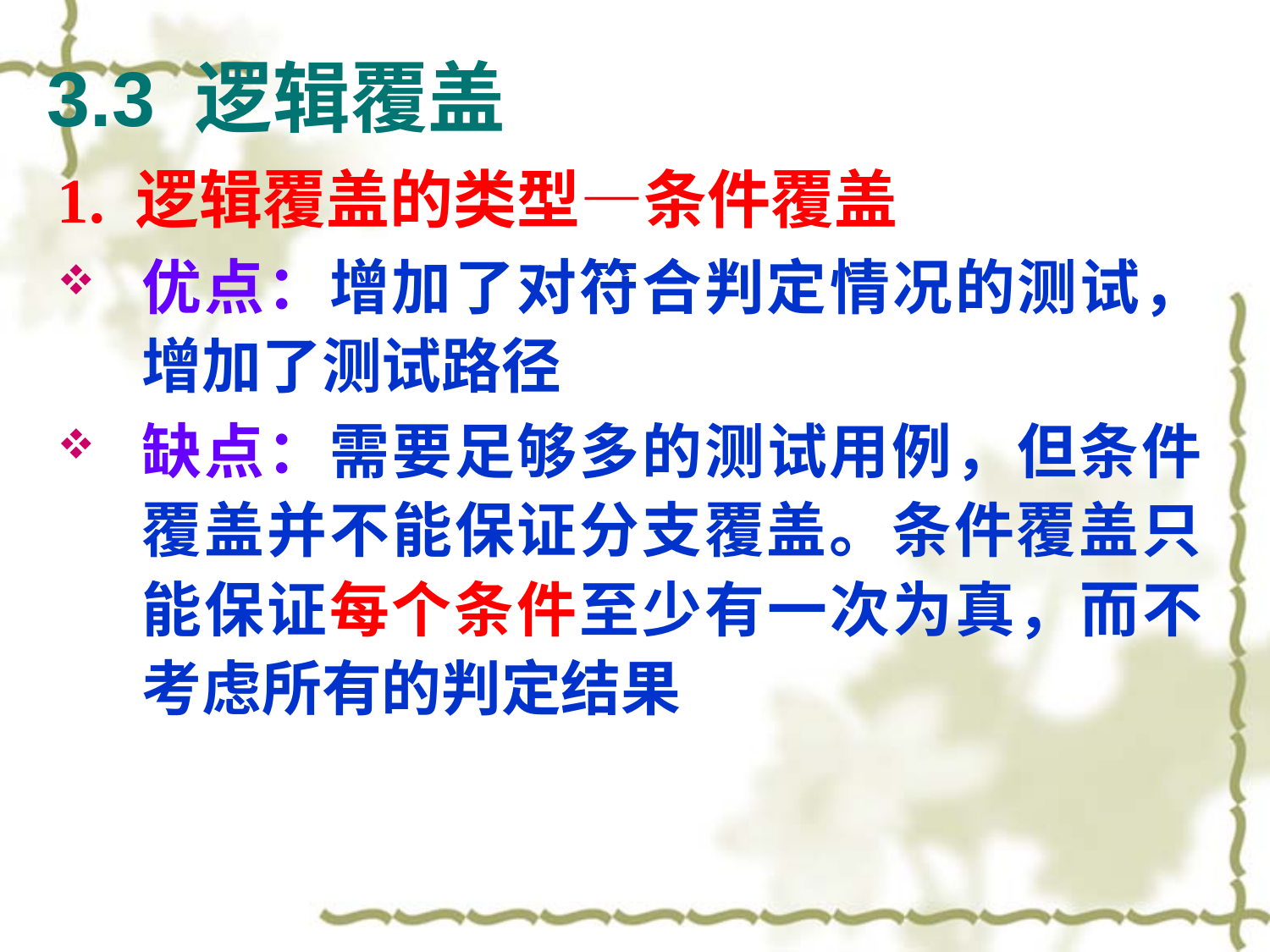

# 3.3 逻辑覆盖
1. 逻辑覆盖的类型—条件覆盖
优点：增加了对符合判定情况的测试，增加了测试路径
缺点：需要足够多的测试用例，但条件覆盖并不能保证分支覆盖。条件覆盖只能保证每个条件至少有一次为真，而不考虑所有的判定结果